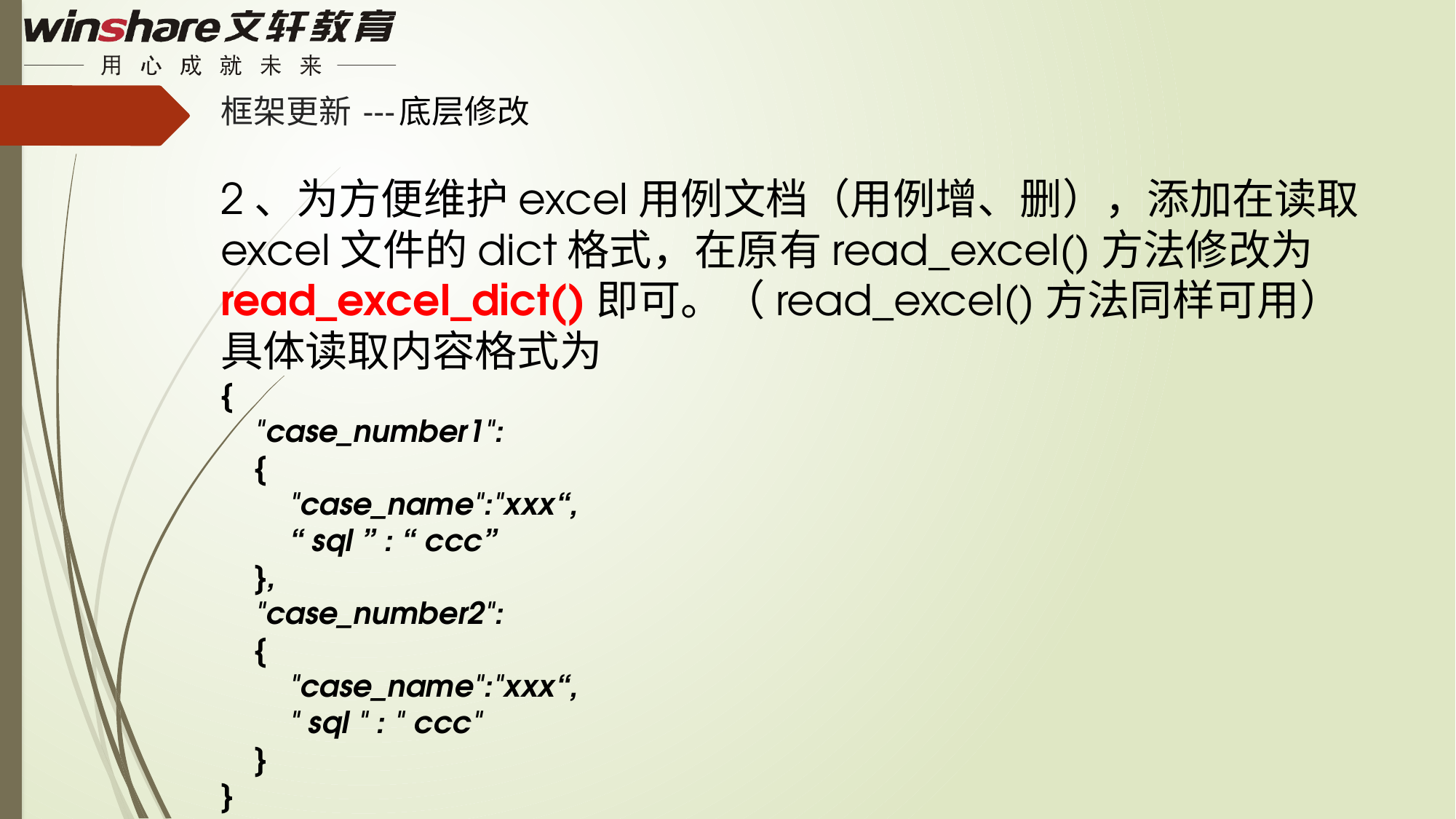

# 框架更新 ---底层修改
2、为方便维护excel用例文档（用例增、删），添加在读取excel文件的dict格式，在原有read_excel()方法修改为read_excel_dict()即可。（read_excel()方法同样可用）
具体读取内容格式为
{
    "case_number1":
    {
        "case_name":"xxx“,
        “ sql ” : “ ccc”
    },
    "case_number2":
    {
        "case_name":"xxx“,
        " sql " : " ccc"
    }
}